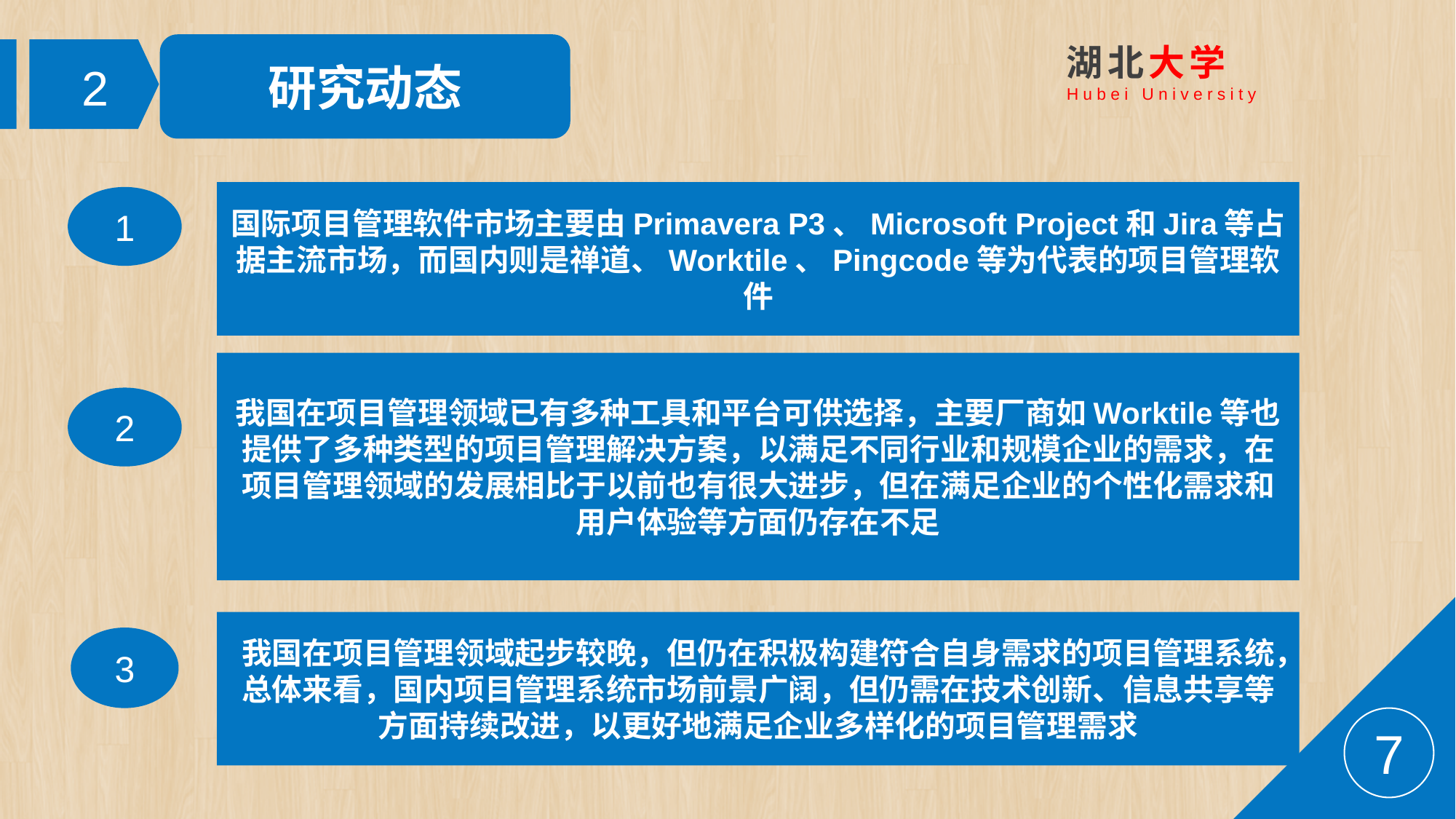

研究动态
湖北大学
Hubei University

2

国际项目管理软件市场主要由Primavera P3、Microsoft Project和Jira等占据主流市场，而国内则是禅道、Worktile、Pingcode等为代表的项目管理软件
1
我国在项目管理领域已有多种工具和平台可供选择，主要厂商如Worktile等也提供了多种类型的项目管理解决方案，以满足不同行业和规模企业的需求，在项目管理领域的发展相比于以前也有很大进步，但在满足企业的个性化需求和用户体验等方面仍存在不足
2

我国在项目管理领域起步较晚，但仍在积极构建符合自身需求的项目管理系统，总体来看，国内项目管理系统市场前景广阔，但仍需在技术创新、信息共享等方面持续改进，以更好地满足企业多样化的项目管理需求
3
7